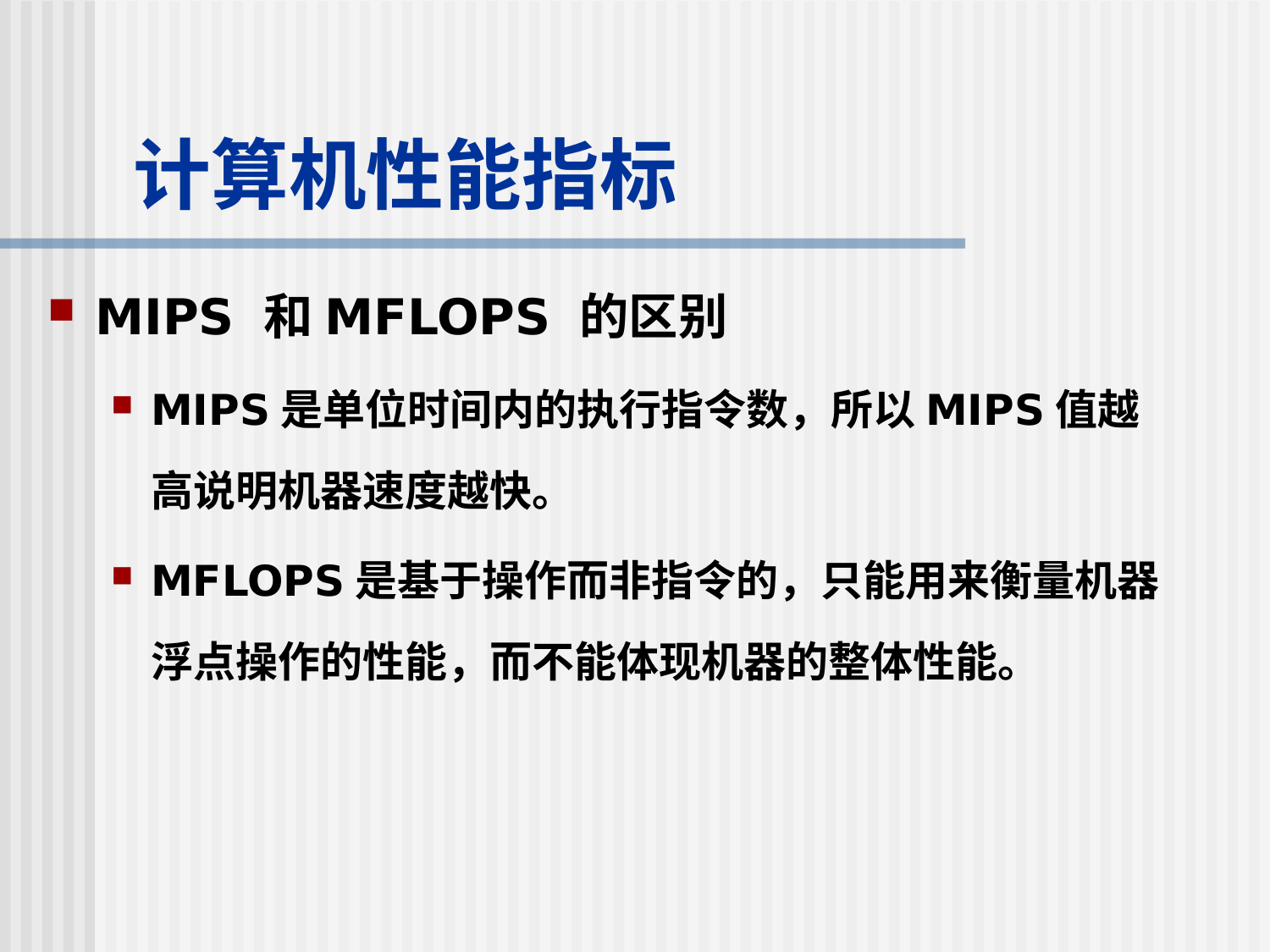

# 计算机性能指标
MIPS 和MFLOPS 的区别
MIPS是单位时间内的执行指令数，所以MIPS值越高说明机器速度越快。
MFLOPS是基于操作而非指令的，只能用来衡量机器浮点操作的性能，而不能体现机器的整体性能。
10